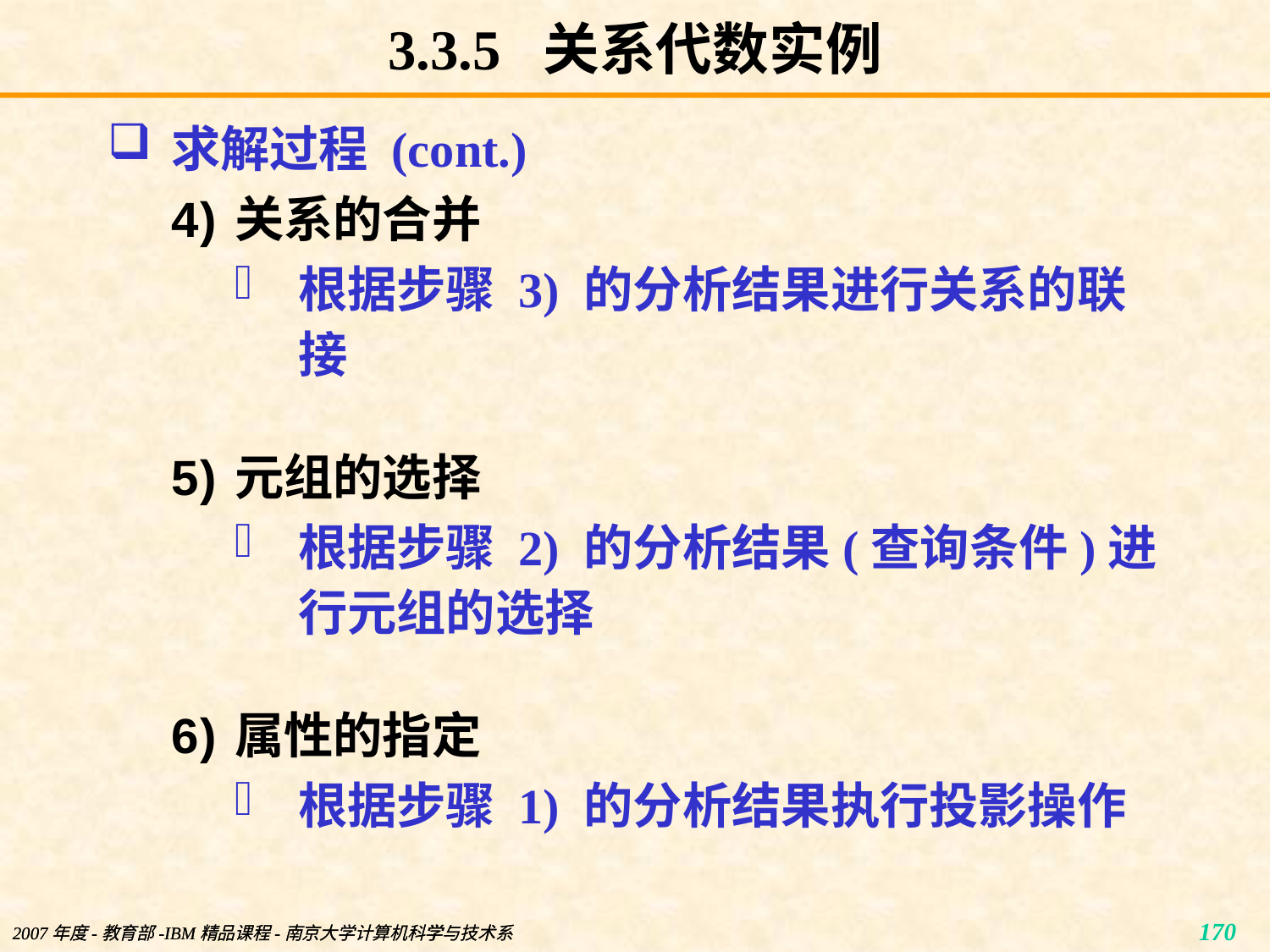

# 3.3.5  关系代数实例
求解过程 (cont.)
关系的合并
根据步骤 3) 的分析结果进行关系的联接

元组的选择
根据步骤 2) 的分析结果(查询条件)进行元组的选择

属性的指定
根据步骤 1) 的分析结果执行投影操作
170
2007年度-教育部-IBM精品课程-南京大学计算机科学与技术系
2007年度-教育部-IBM精品课程-南京大学计算机科学与技术系